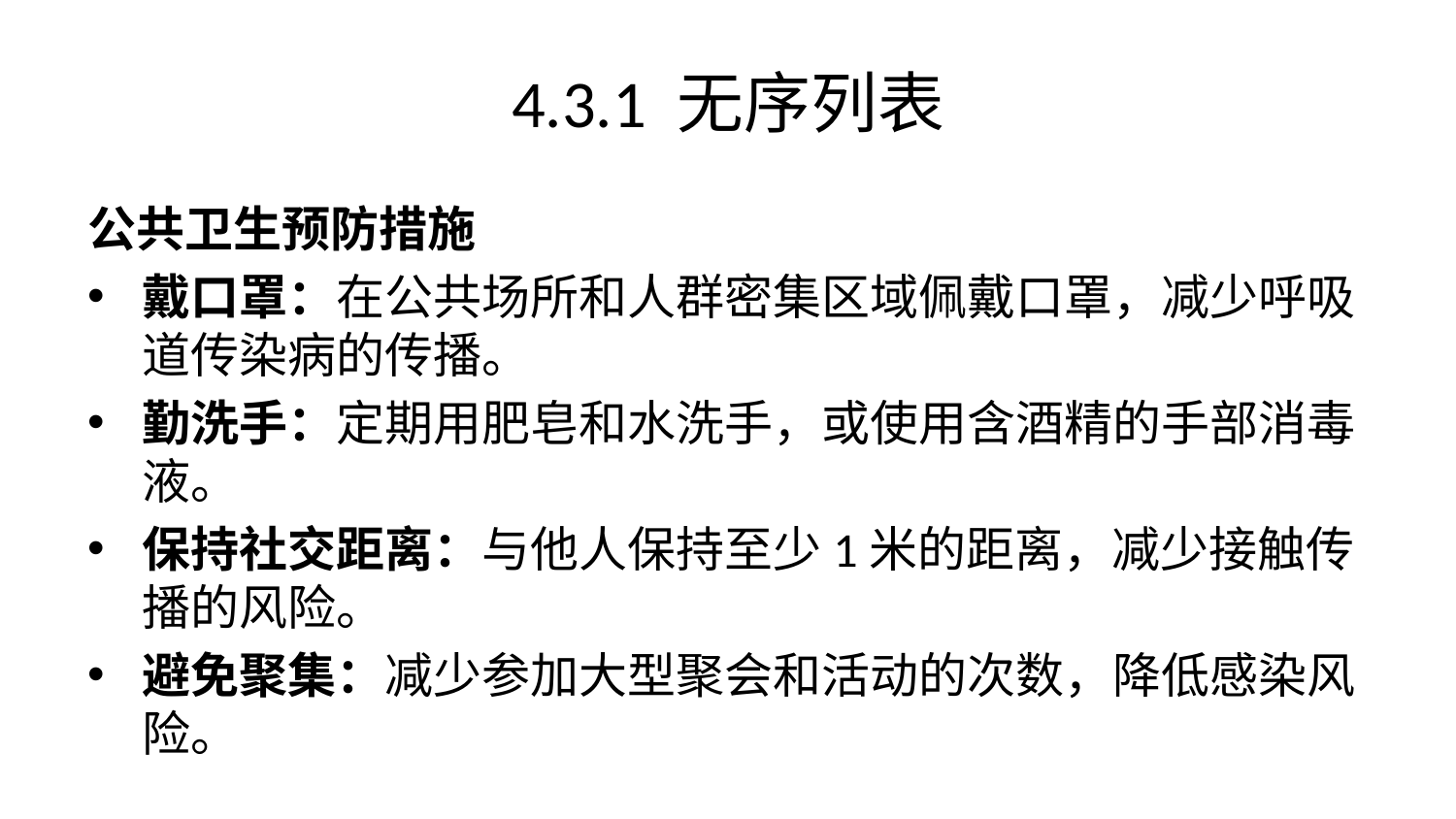

# 4.3.1 无序列表
公共卫生预防措施
戴口罩：在公共场所和人群密集区域佩戴口罩，减少呼吸道传染病的传播。
勤洗手：定期用肥皂和水洗手，或使用含酒精的手部消毒液。
保持社交距离：与他人保持至少1米的距离，减少接触传播的风险。
避免聚集：减少参加大型聚会和活动的次数，降低感染风险。